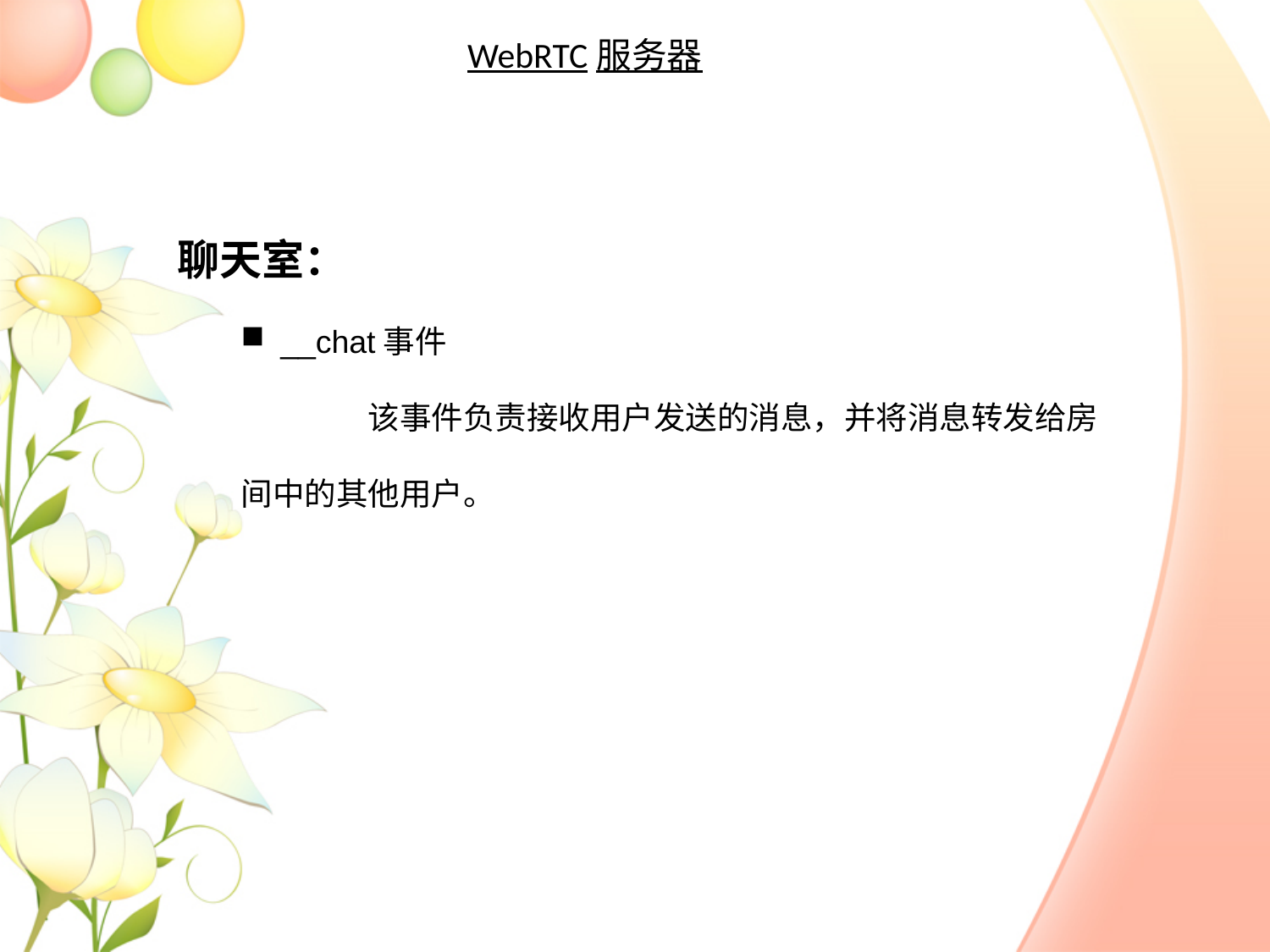

WebRTC服务器
聊天室：
__chat事件
	该事件负责接收用户发送的消息，并将消息转发给房间中的其他用户。